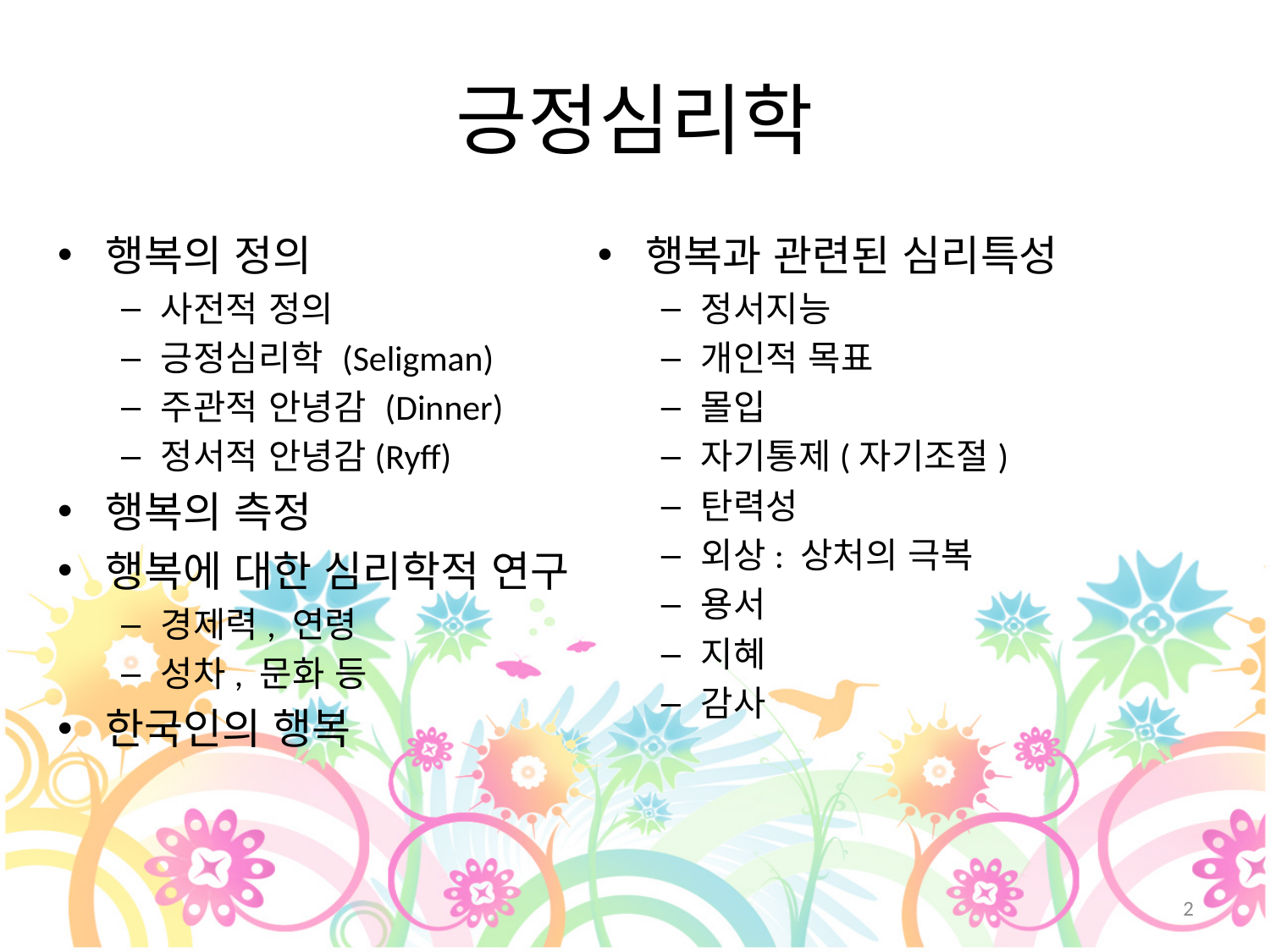

# 긍정심리학
행복의 정의
사전적 정의
긍정심리학 (Seligman)
주관적 안녕감 (Dinner)
정서적 안녕감(Ryff)
행복의 측정
행복에 대한 심리학적 연구
경제력, 연령
성차, 문화 등
한국인의 행복

행복과 관련된 심리특성
정서지능
개인적 목표
몰입
자기통제(자기조절)
탄력성
외상: 상처의 극복
용서
지혜
감사

2